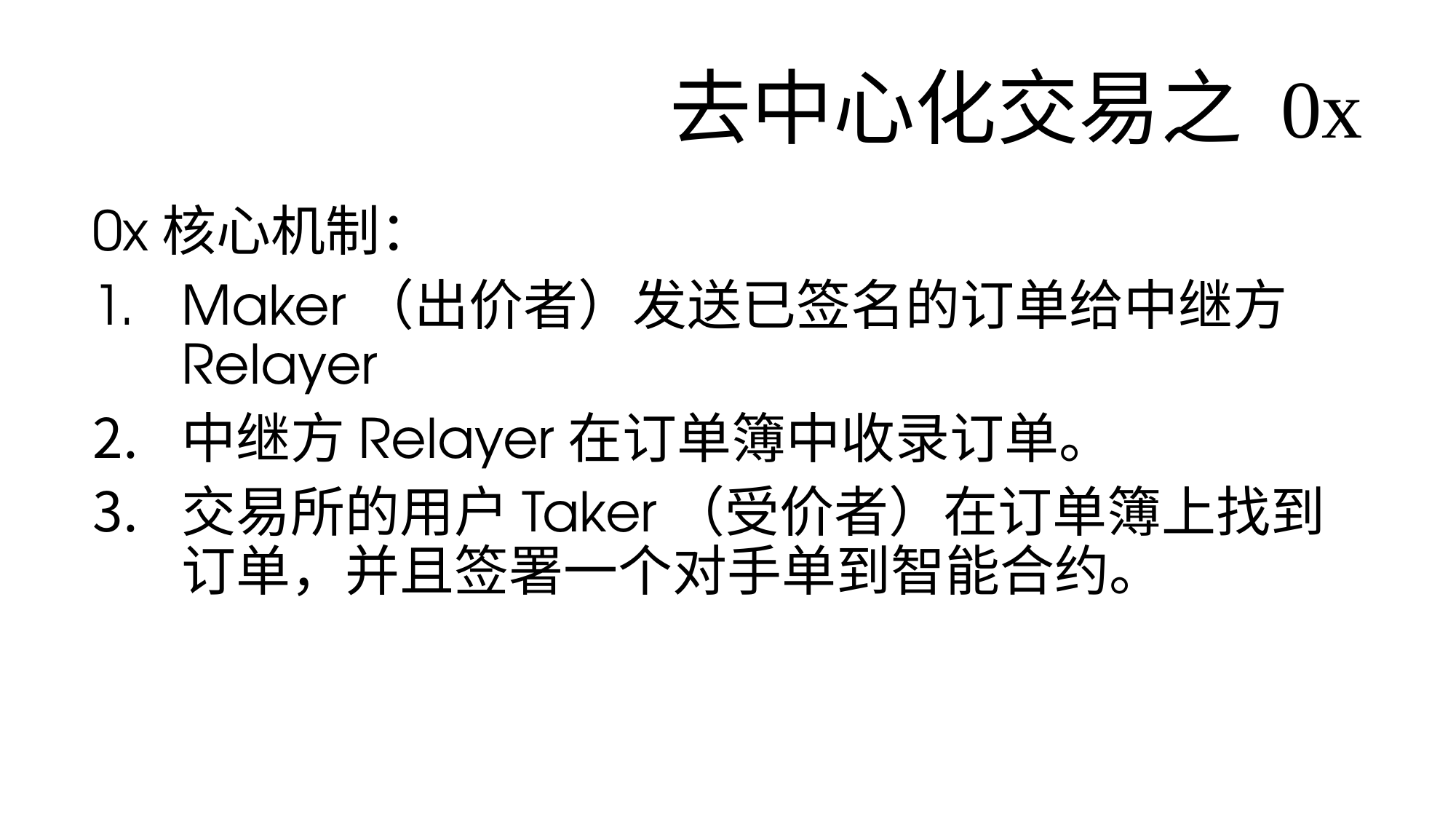

# 去中心化交易之 0x
0x核心机制：
Maker（出价者）发送已签名的订单给中继方Relayer
中继方Relayer在订单簿中收录订单。
交易所的用户Taker（受价者）在订单簿上找到订单，并且签署一个对手单到智能合约。